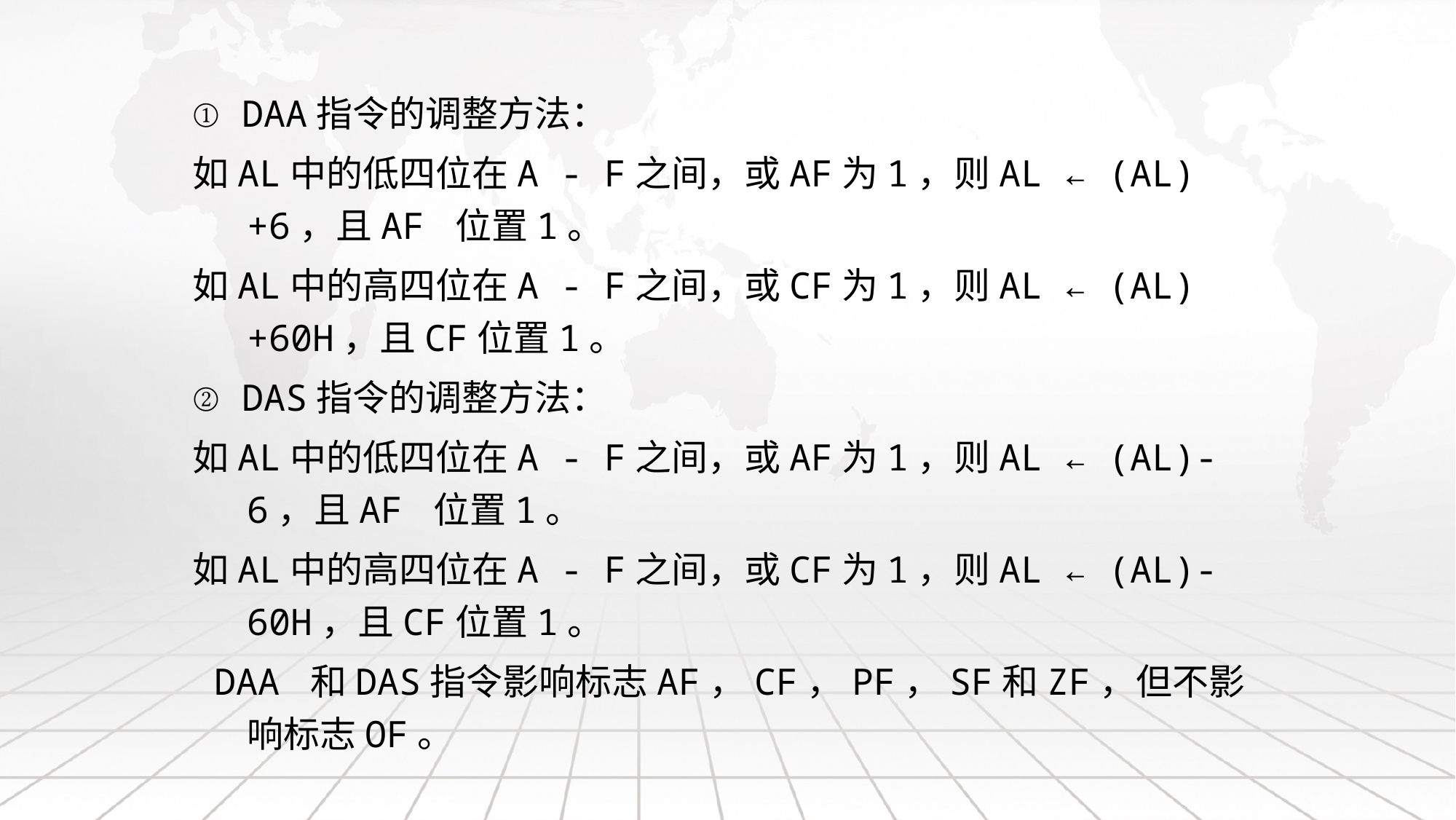

① DAA指令的调整方法：
如AL中的低四位在A - F之间，或AF为1，则AL ← (AL)+6，且AF 位置1。
如AL中的高四位在A - F之间，或CF为1，则AL ← (AL)+60H，且CF位置1。
② DAS指令的调整方法：
如AL中的低四位在A - F之间，或AF为1，则AL ← (AL)-6，且AF 位置1。
如AL中的高四位在A - F之间，或CF为1，则AL ← (AL)-60H，且CF位置1。
 DAA 和DAS指令影响标志AF，CF，PF，SF和ZF，但不影响标志OF。